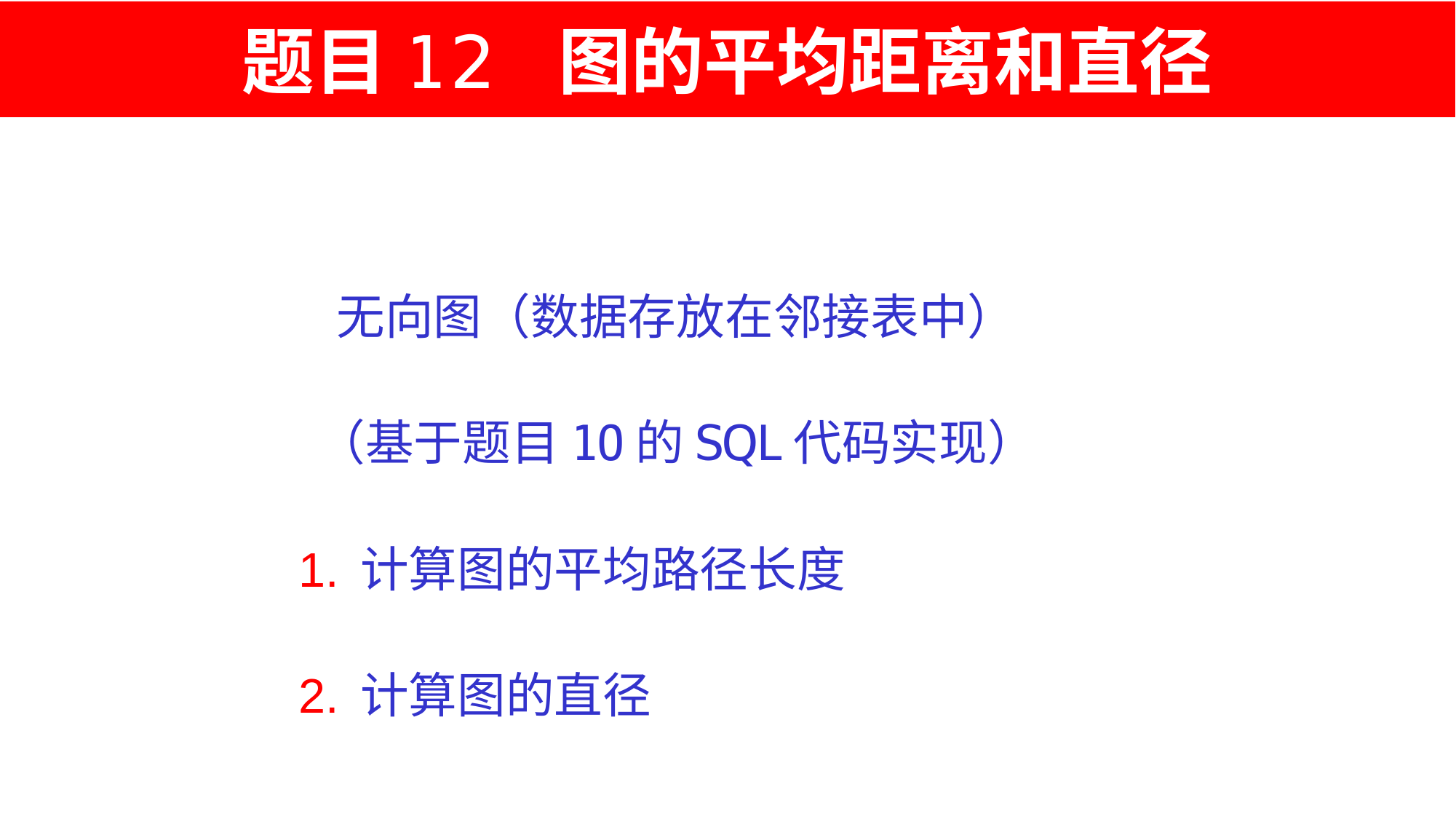

# 题目12  图的平均距离和直径
无向图（数据存放在邻接表中）
（基于题目10的SQL代码实现）
计算图的平均路径长度
计算图的直径